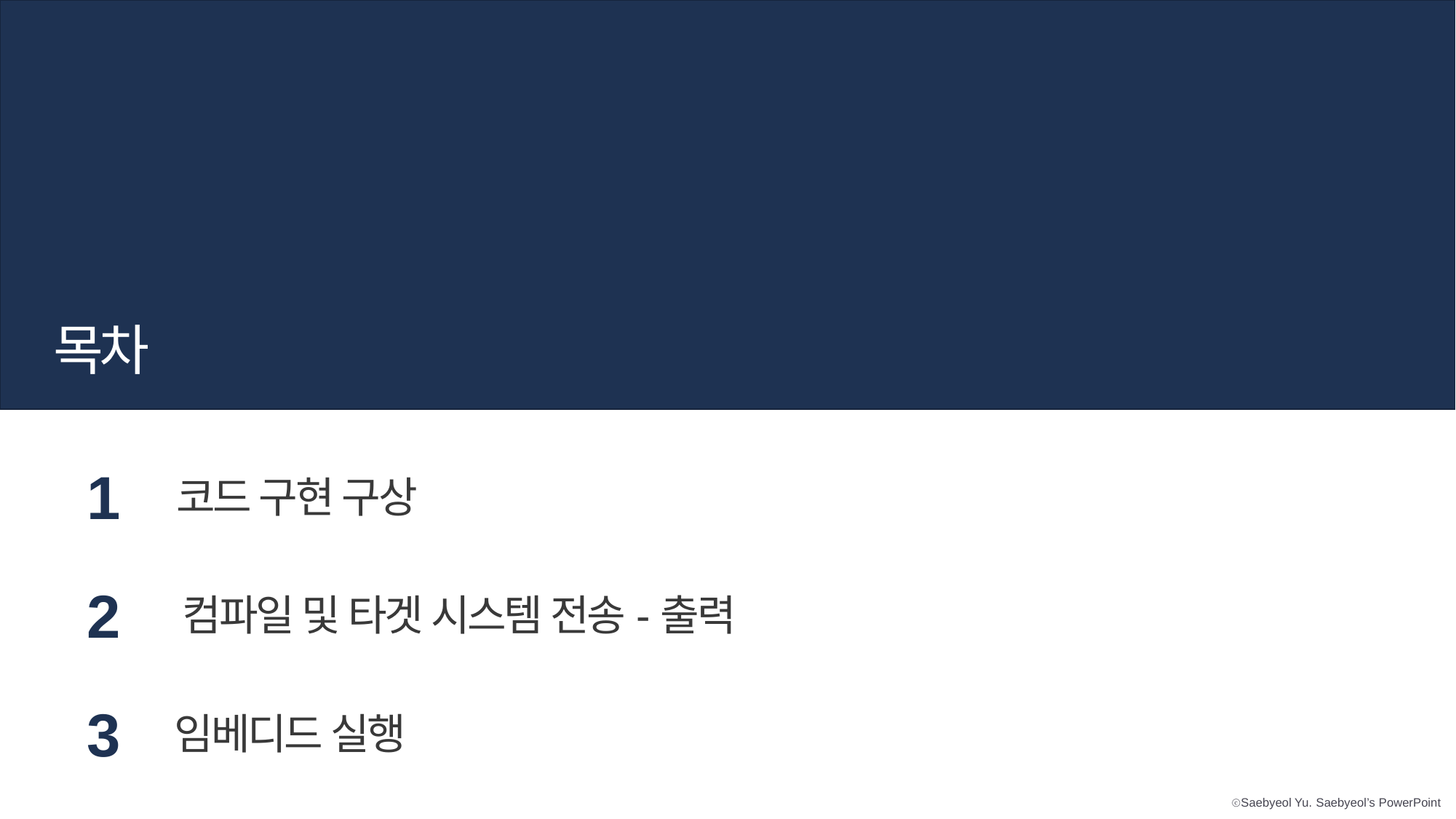

목차
1
코드 구현 구상
2
컴파일 및 타겟 시스템 전송-출력
3
임베디드 실행